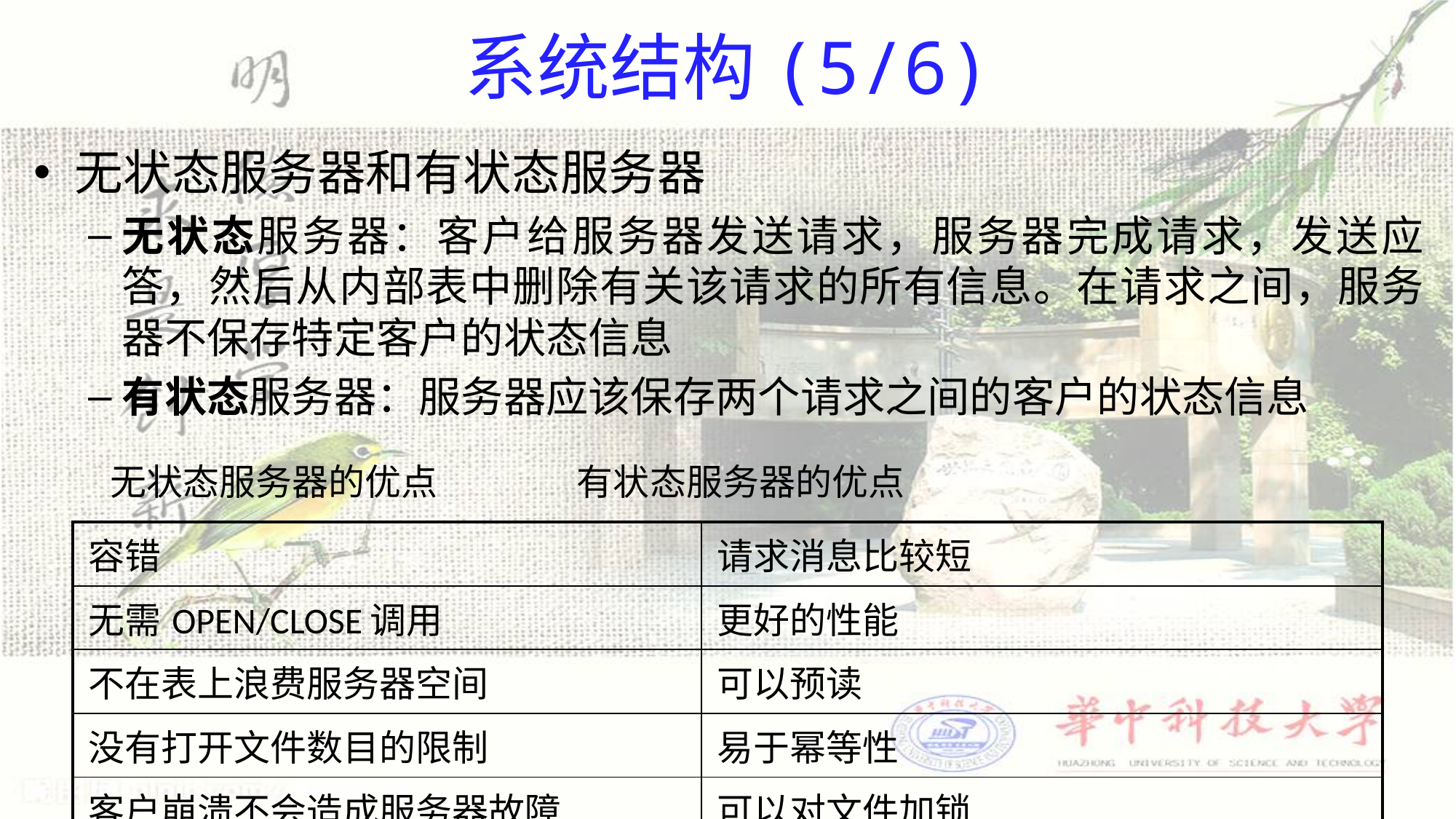

# 系统结构(5/6)
无状态服务器和有状态服务器
无状态服务器：客户给服务器发送请求，服务器完成请求，发送应答，然后从内部表中删除有关该请求的所有信息。在请求之间，服务器不保存特定客户的状态信息
有状态服务器：服务器应该保存两个请求之间的客户的状态信息
无状态服务器的优点                 有状态服务器的优点
| 容错 | 请求消息比较短 |
| --- | --- |
| 无需OPEN/CLOSE调用 | 更好的性能 |
| 不在表上浪费服务器空间 | 可以预读 |
| 没有打开文件数目的限制 | 易于幂等性 |
| 客户崩溃不会造成服务器故障 | 可以对文件加锁 |